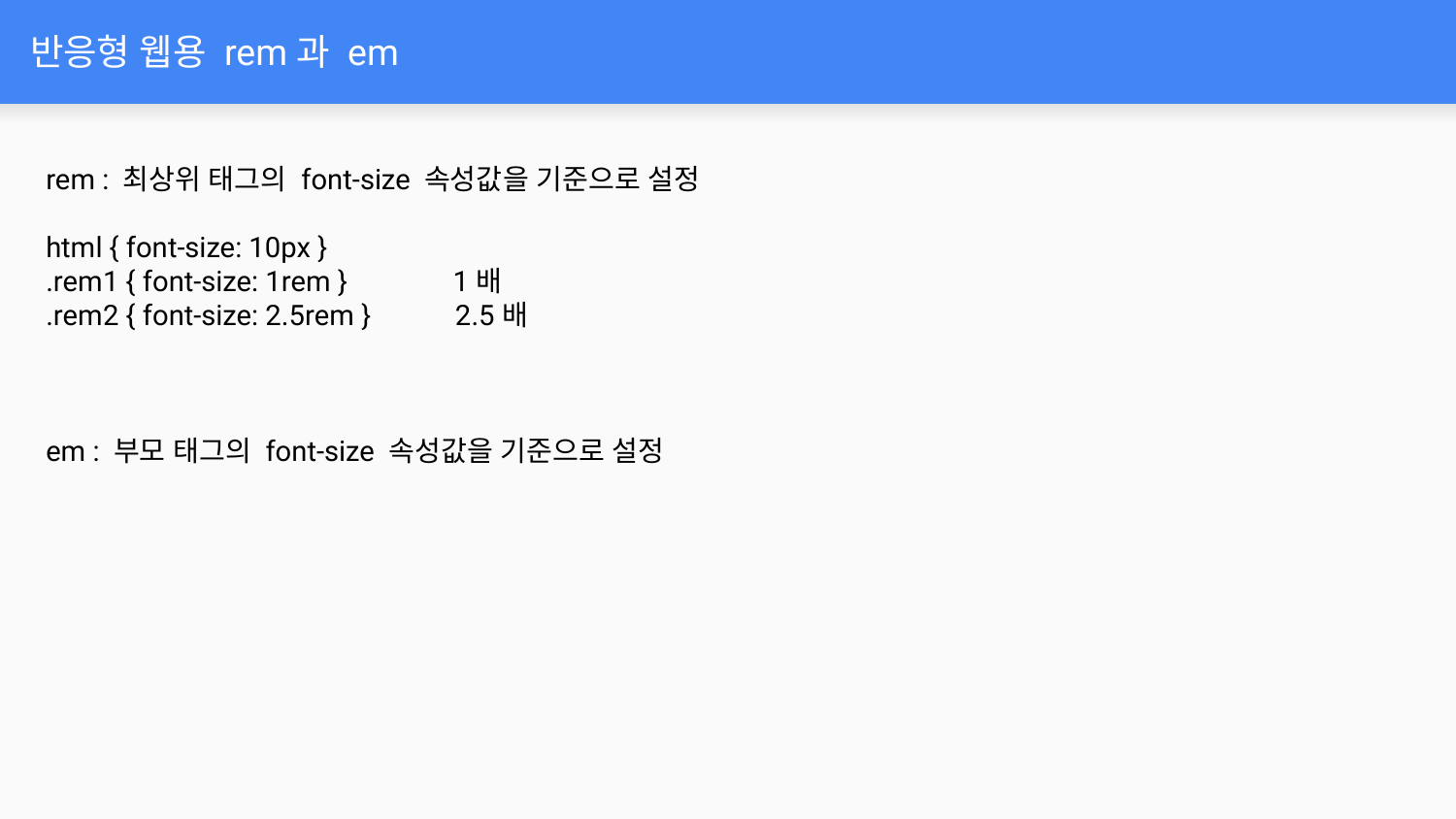

# 반응형 웹용 rem과 em
rem : 최상위 태그의 font-size 속성값을 기준으로 설정

html { font-size: 10px }
.rem1 { font-size: 1rem }               1배
.rem2 { font-size: 2.5rem }            2.5배

em : 부모 태그의 font-size 속성값을 기준으로 설정